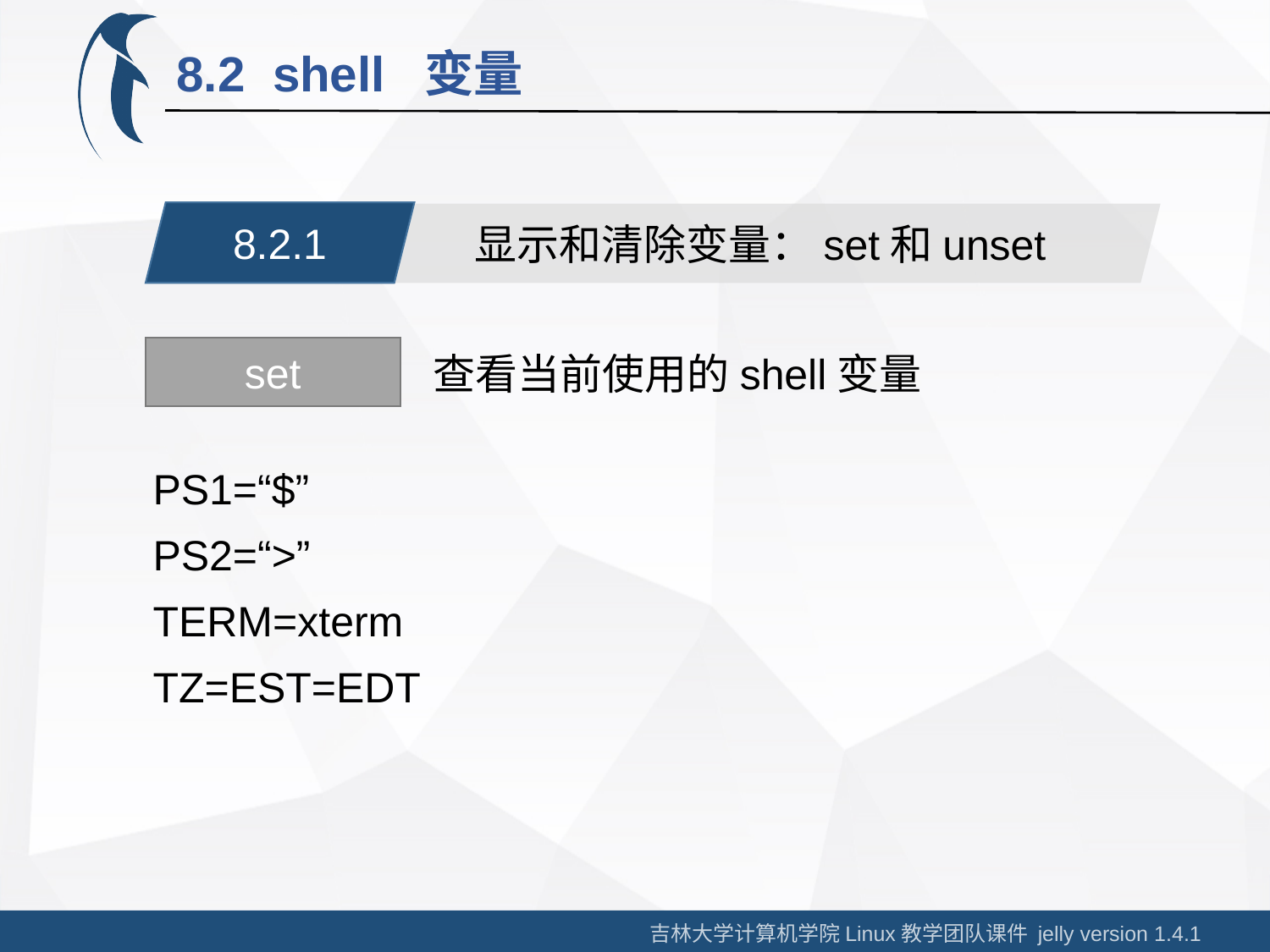

8.2  shell  变量
8.2.1
显示和清除变量：set和unset
set
查看当前使用的shell变量
PS1=“$”
PS2=“>”
TERM=xterm
TZ=EST=EDT